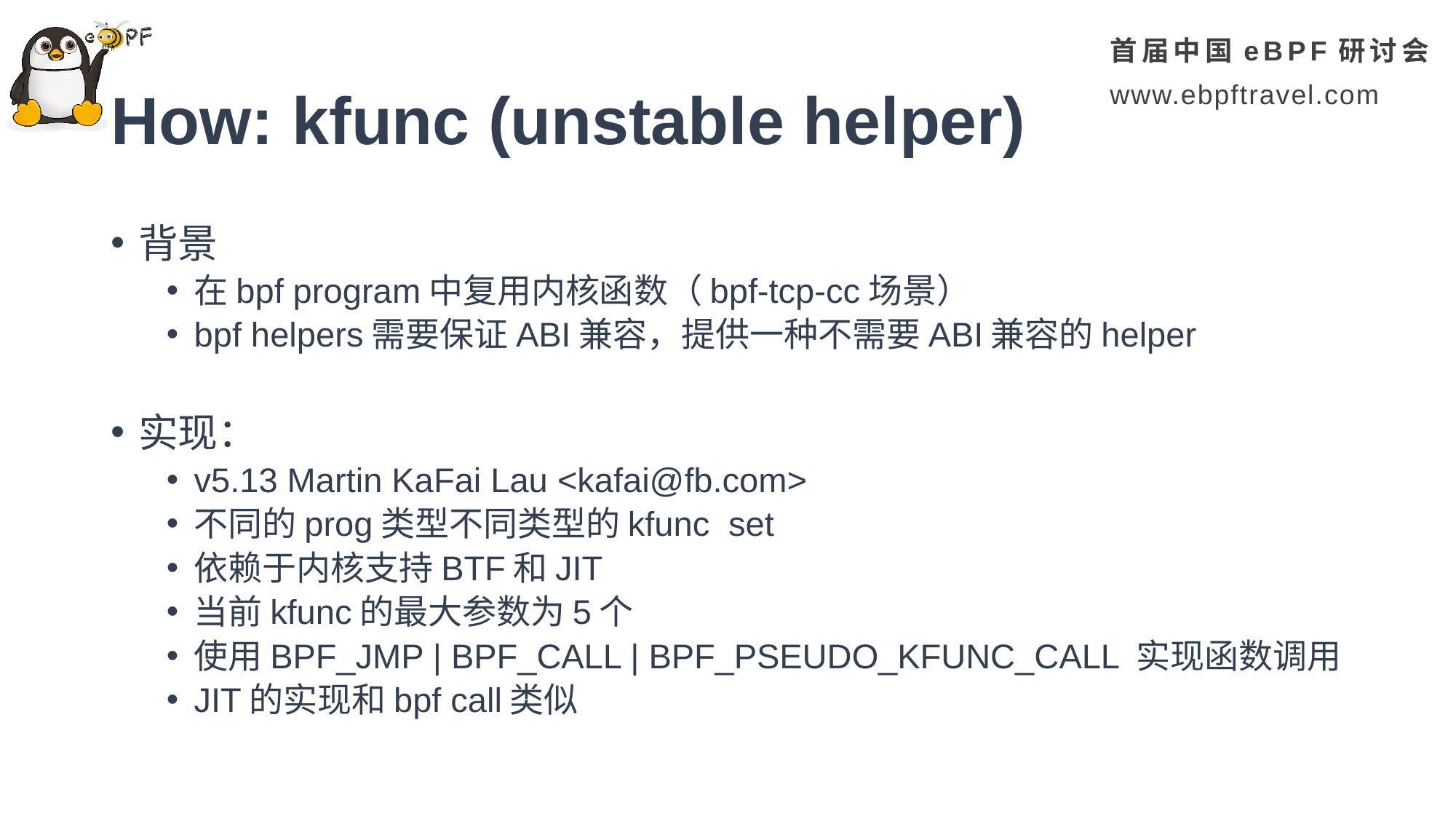

# How: kfunc (unstable helper)
背景
在bpf program中复用内核函数（bpf-tcp-cc场景）
bpf helpers需要保证ABI兼容，提供一种不需要ABI兼容的helper

实现：
v5.13 Martin KaFai Lau <kafai@fb.com>
不同的prog类型不同类型的kfunc  set
依赖于内核支持BTF和JIT
当前kfunc的最大参数为5个
使用BPF_JMP | BPF_CALL | BPF_PSEUDO_KFUNC_CALL 实现函数调用
JIT的实现和bpf call类似